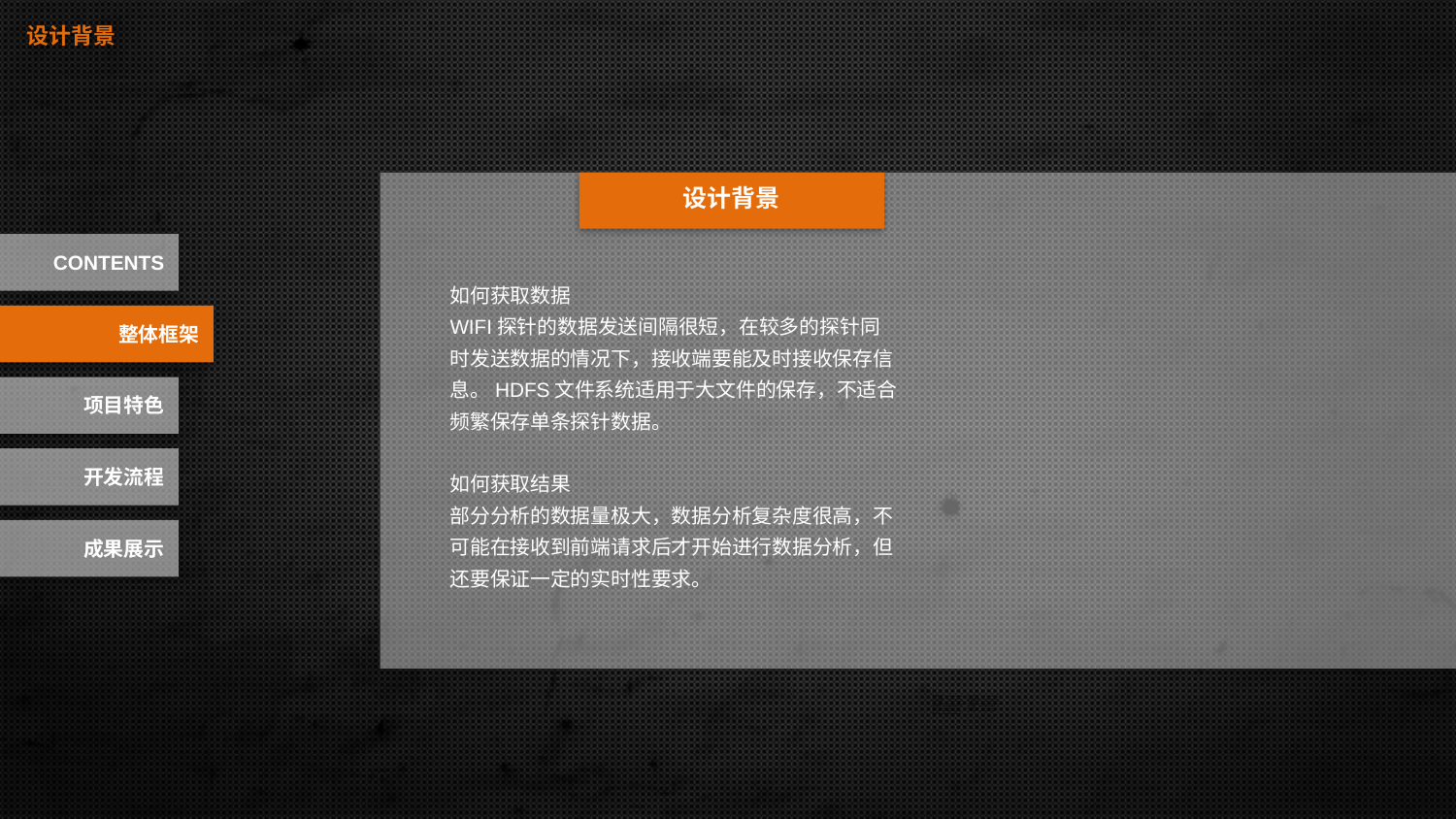

设计背景

设计背景

CONTENTS
如何获取数据
WIFI探针的数据发送间隔很短，在较多的探针同时发送数据的情况下，接收端要能及时接收保存信息。HDFS文件系统适用于大文件的保存，不适合频繁保存单条探针数据。

如何获取结果
部分分析的数据量极大，数据分析复杂度很高，不可能在接收到前端请求后才开始进行数据分析，但还要保证一定的实时性要求。

整体框架

项目特色

开发流程

成果展示
PPT模板下载：www.1ppt.com/moban/     行业PPT模板：www.1ppt.com/hangye/
节日PPT模板：www.1ppt.com/jieri/           PPT素材下载：www.1ppt.com/sucai/
PPT背景图片：www.1ppt.com/beijing/      PPT图表下载：www.1ppt.com/tubiao/
优秀PPT下载：www.1ppt.com/xiazai/        PPT教程： www.1ppt.com/powerpoint/
Word教程： www.1ppt.com/word/              Excel教程：www.1ppt.com/excel/
资料下载：www.1ppt.com/ziliao/                PPT课件下载：www.1ppt.com/kejian/
范文下载：www.1ppt.com/fanwen/             试卷下载：www.1ppt.com/shiti/
教案下载：www.1ppt.com/jiaoan/